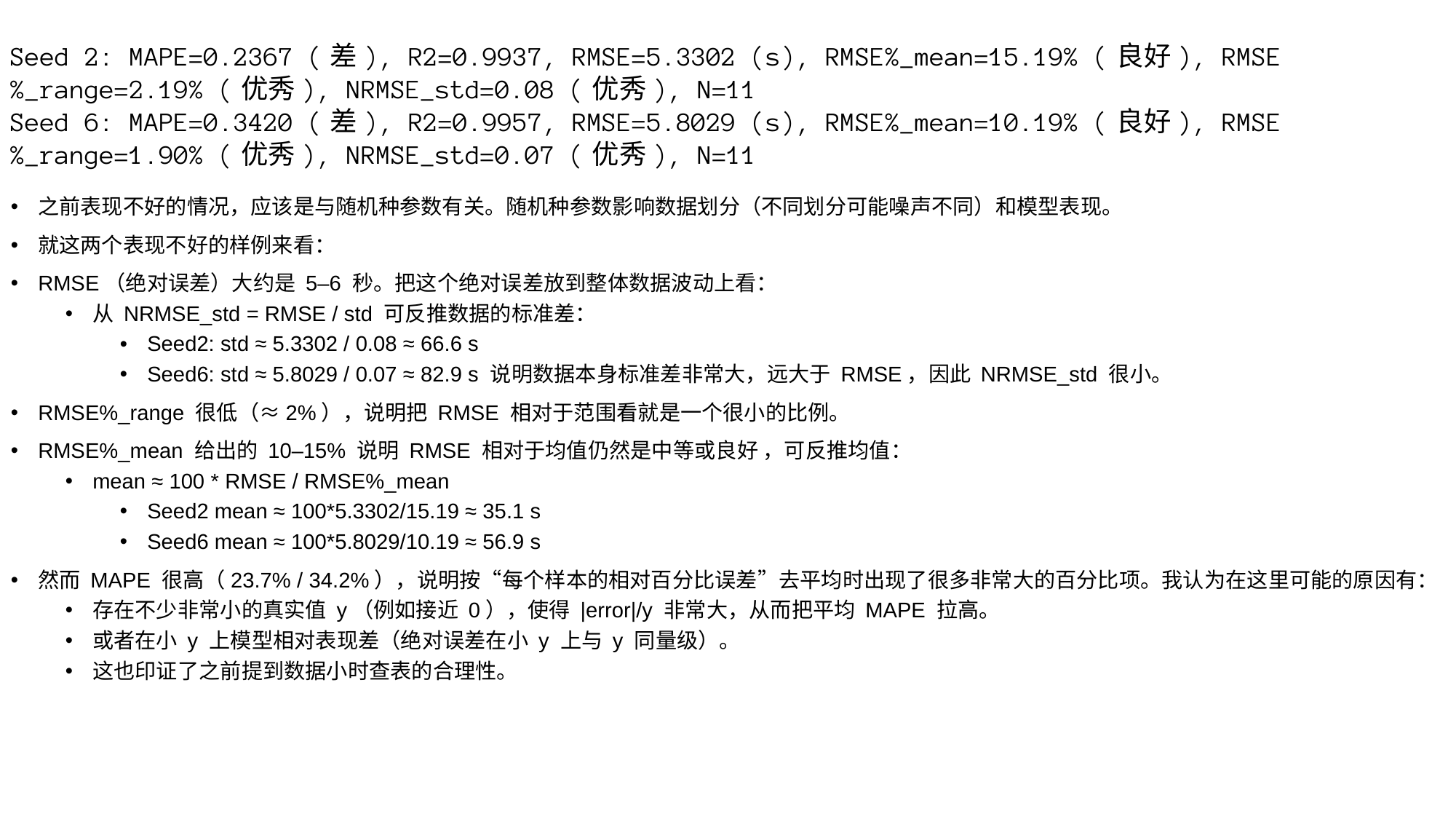

Seed 2: MAPE=0.2367 (差), R2=0.9937, RMSE=5.3302 (s), RMSE%_mean=15.19% (良好), RMSE%_range=2.19% (优秀), NRMSE_std=0.08 (优秀), N=11
Seed 6: MAPE=0.3420 (差), R2=0.9957, RMSE=5.8029 (s), RMSE%_mean=10.19% (良好), RMSE%_range=1.90% (优秀), NRMSE_std=0.07 (优秀), N=11
之前表现不好的情况，应该是与随机种参数有关。随机种参数影响数据划分（不同划分可能噪声不同）和模型表现。
就这两个表现不好的样例来看：
RMSE（绝对误差）大约是 5–6 秒。把这个绝对误差放到整体数据波动上看：
从 NRMSE_std = RMSE / std 可反推数据的标准差：
Seed2: std ≈ 5.3302 / 0.08 ≈ 66.6 s
Seed6: std ≈ 5.8029 / 0.07 ≈ 82.9 s 说明数据本身标准差非常大，远大于 RMSE，因此 NRMSE_std 很小。
RMSE%_range 很低（≈2%），说明把 RMSE 相对于范围看就是一个很小的比例。
RMSE%_mean 给出的 10–15% 说明 RMSE 相对于均值仍然是中等或良好 ，可反推均值：
mean ≈ 100 * RMSE / RMSE%_mean
Seed2 mean ≈ 100*5.3302/15.19 ≈ 35.1 s
Seed6 mean ≈ 100*5.8029/10.19 ≈ 56.9 s
然而 MAPE 很高（23.7% / 34.2%），说明按“每个样本的相对百分比误差”去平均时出现了很多非常大的百分比项。我认为在这里可能的原因有：
存在不少非常小的真实值 y（例如接近 0），使得 |error|/y 非常大，从而把平均 MAPE 拉高。
或者在小 y 上模型相对表现差（绝对误差在小 y 上与 y 同量级）。
这也印证了之前提到数据小时查表的合理性。